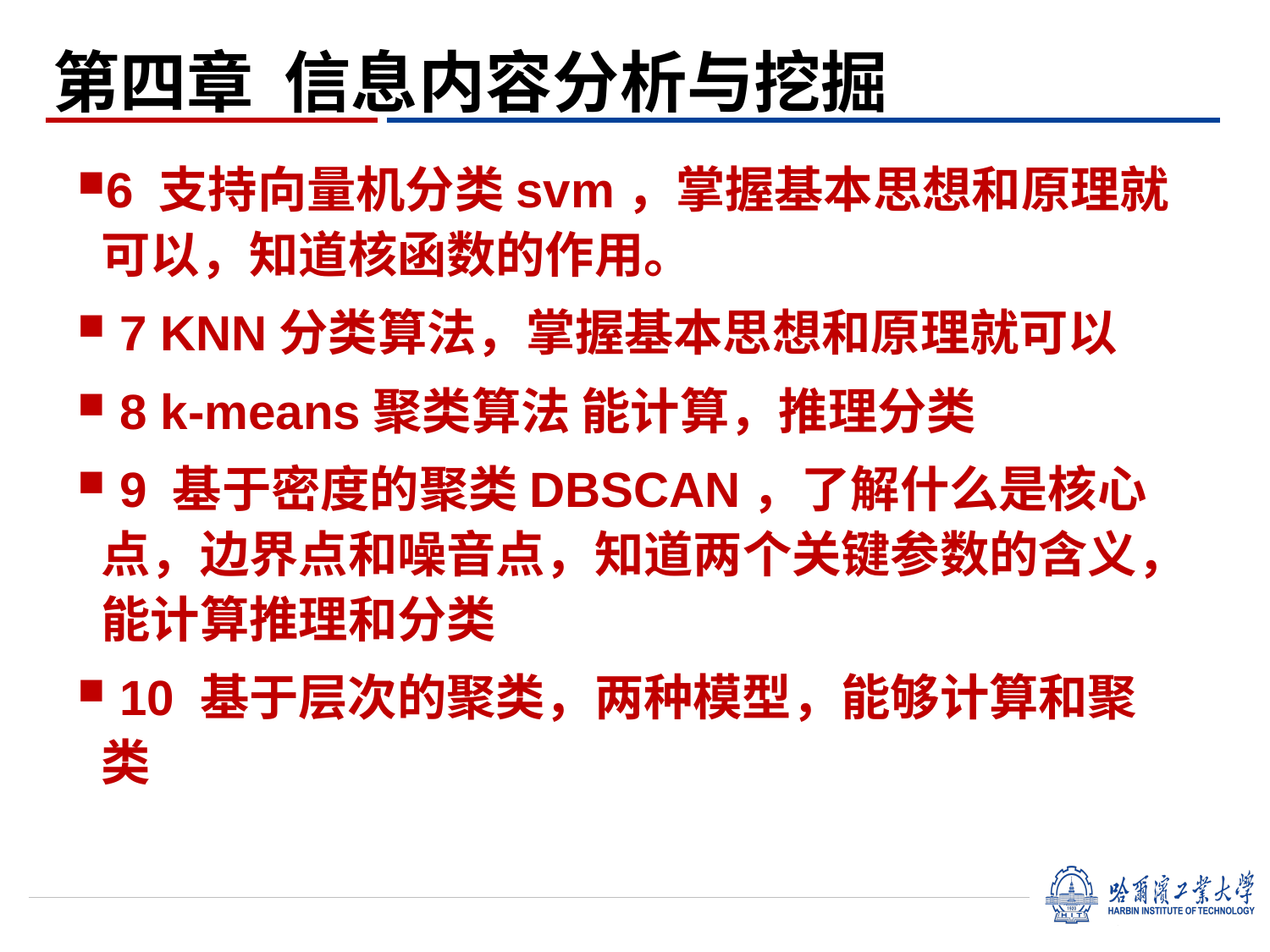

第四章  信息内容分析与挖掘
6 支持向量机分类svm，掌握基本思想和原理就可以，知道核函数的作用。
 7 KNN分类算法，掌握基本思想和原理就可以
 8 k-means聚类算法 能计算，推理分类
 9 基于密度的聚类DBSCAN，了解什么是核心点，边界点和噪音点，知道两个关键参数的含义，能计算推理和分类
 10 基于层次的聚类，两种模型，能够计算和聚类